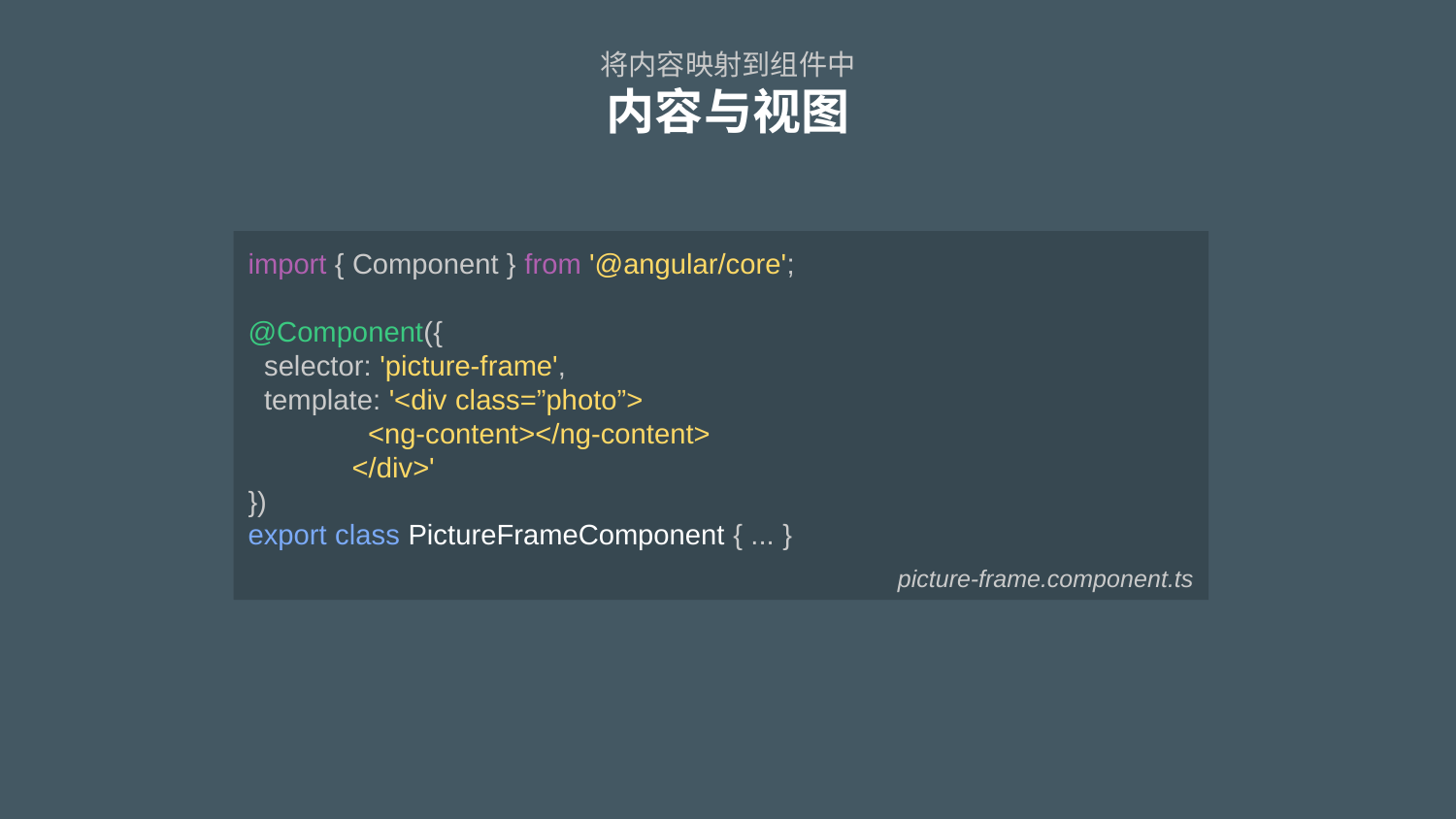

# 将内容映射到组件中 内容与视图
import { Component } from '@angular/core';
@Component({
  selector: 'picture-frame',
  template: '<div class=”photo”>
               <ng-content></ng-content>
             </div>'
})
export class PictureFrameComponent { ... }
picture-frame.component.ts